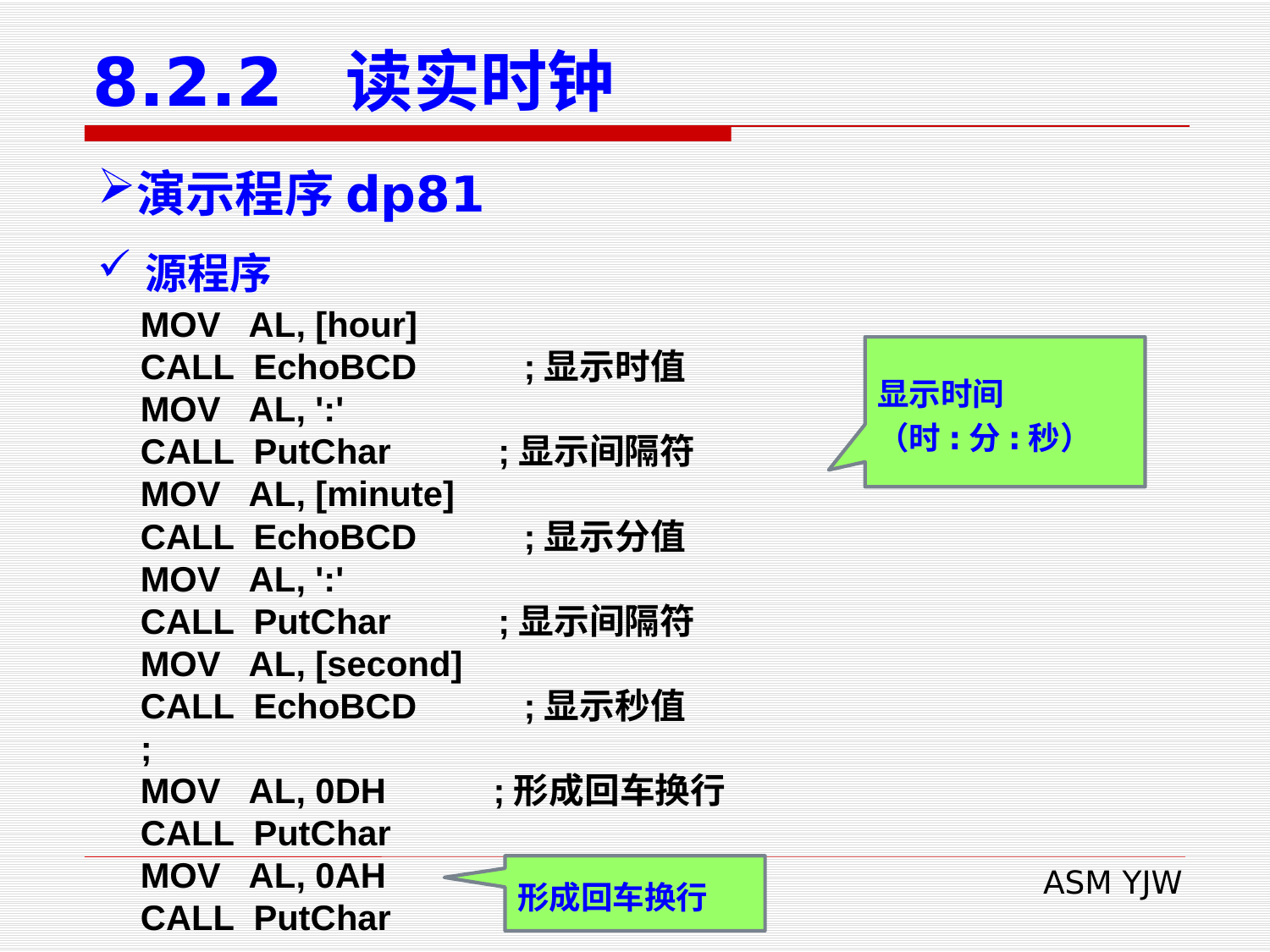

# 8.2.2  读实时钟
演示程序dp81
源程序
    MOV   AL, [hour]
    CALL  EchoBCD           ;显示时值
    MOV   AL, ':'
    CALL  PutChar           ;显示间隔符
    MOV   AL, [minute]
    CALL  EchoBCD           ;显示分值
    MOV   AL, ':'
    CALL  PutChar           ;显示间隔符
    MOV   AL, [second]
    CALL  EchoBCD           ;显示秒值
    ;
    MOV   AL, 0DH           ;形成回车换行
    CALL  PutChar
    MOV   AL, 0AH
    CALL  PutChar
显示时间
（时:分:秒）
形成回车换行